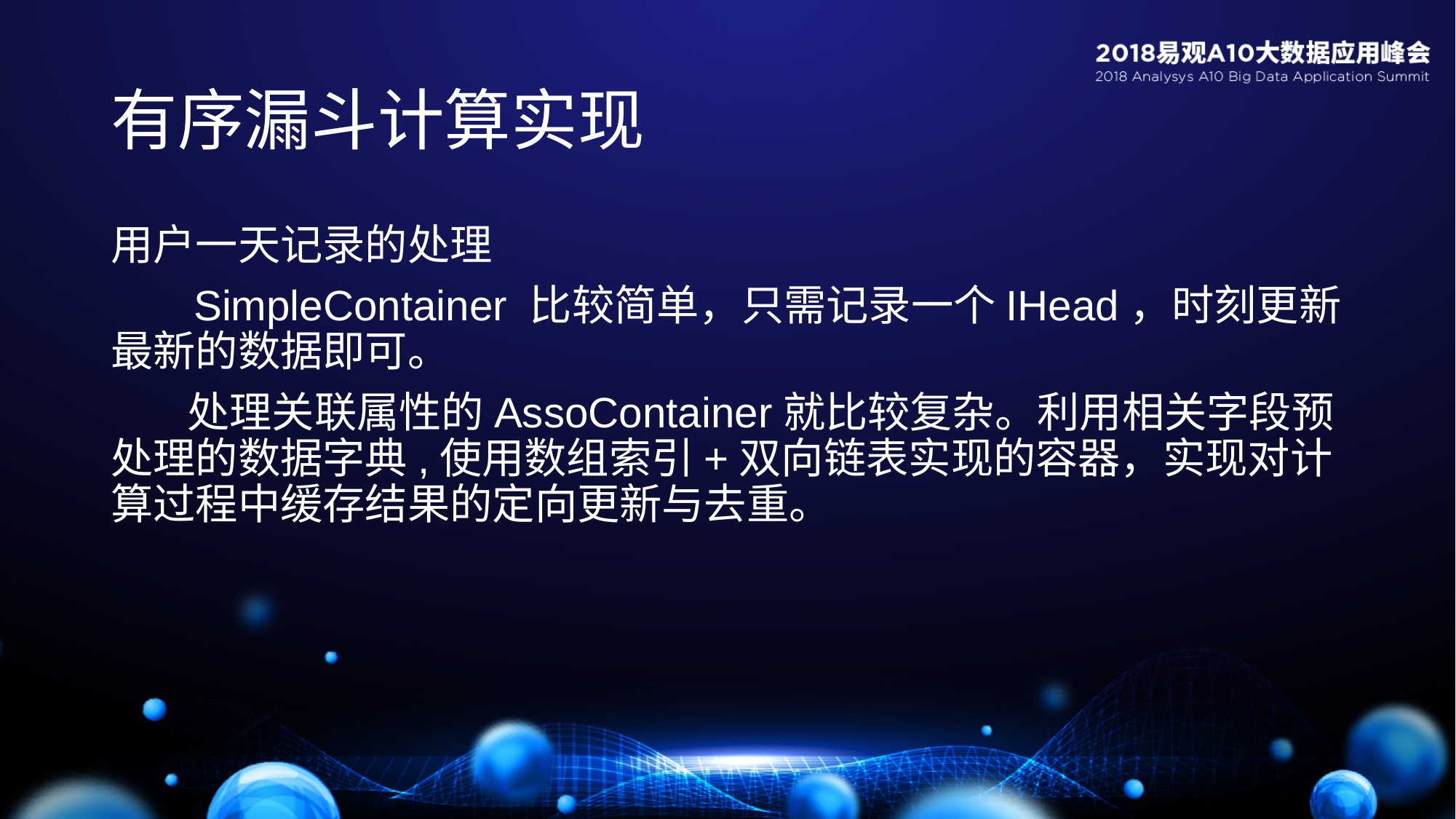

# 有序漏斗计算实现
用户一天记录的处理
       SimpleContainer 比较简单，只需记录一个IHead，时刻更新最新的数据即可。
       处理关联属性的AssoContainer就比较复杂。利用相关字段预处理的数据字典,使用数组索引+双向链表实现的容器，实现对计算过程中缓存结果的定向更新与去重。